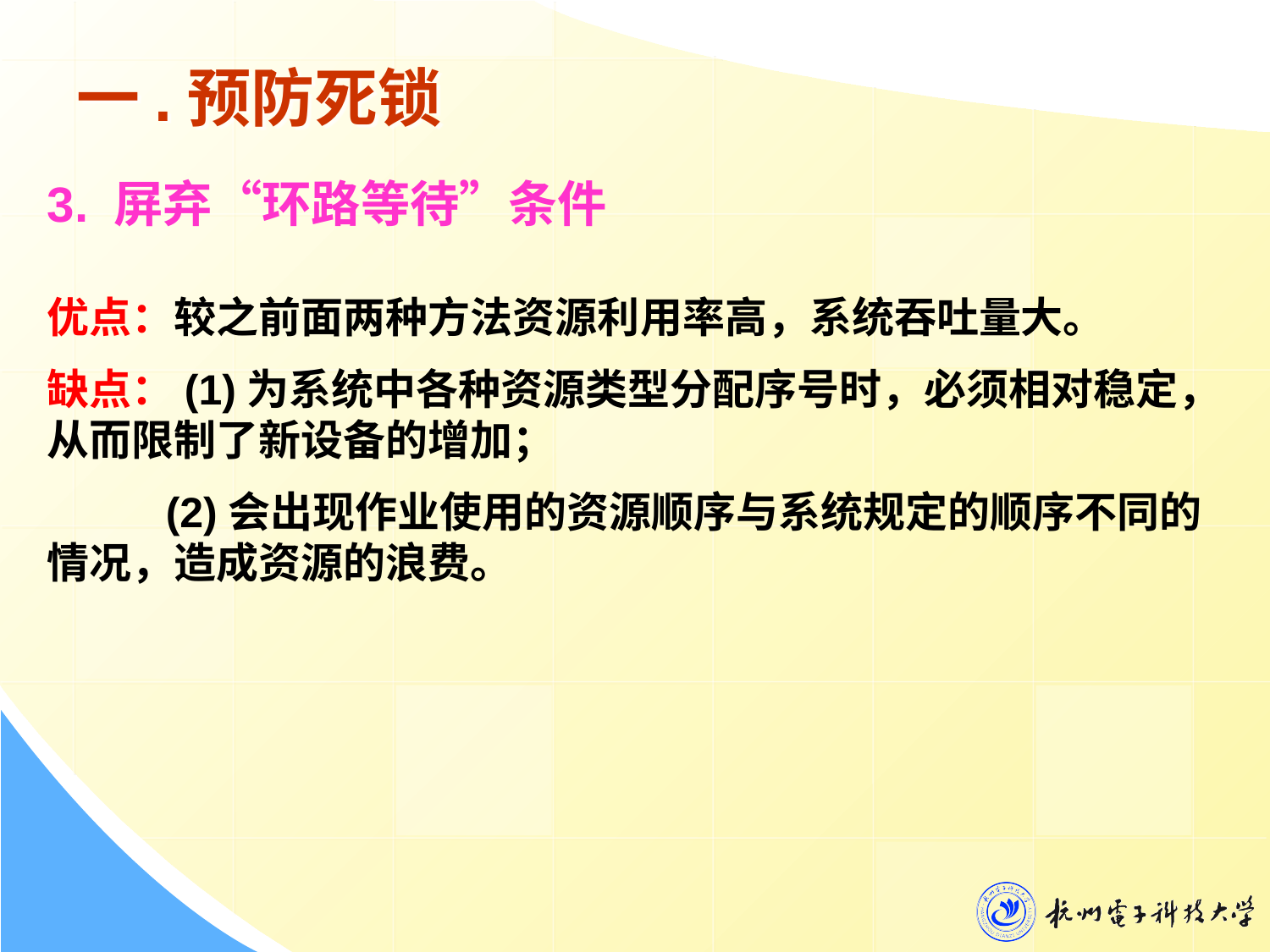

# 一.预防死锁
3. 屏弃“环路等待”条件

优点：较之前面两种方法资源利用率高，系统吞吐量大。
缺点：(1)为系统中各种资源类型分配序号时，必须相对稳定，从而限制了新设备的增加；
          (2)会出现作业使用的资源顺序与系统规定的顺序不同的情况，造成资源的浪费。